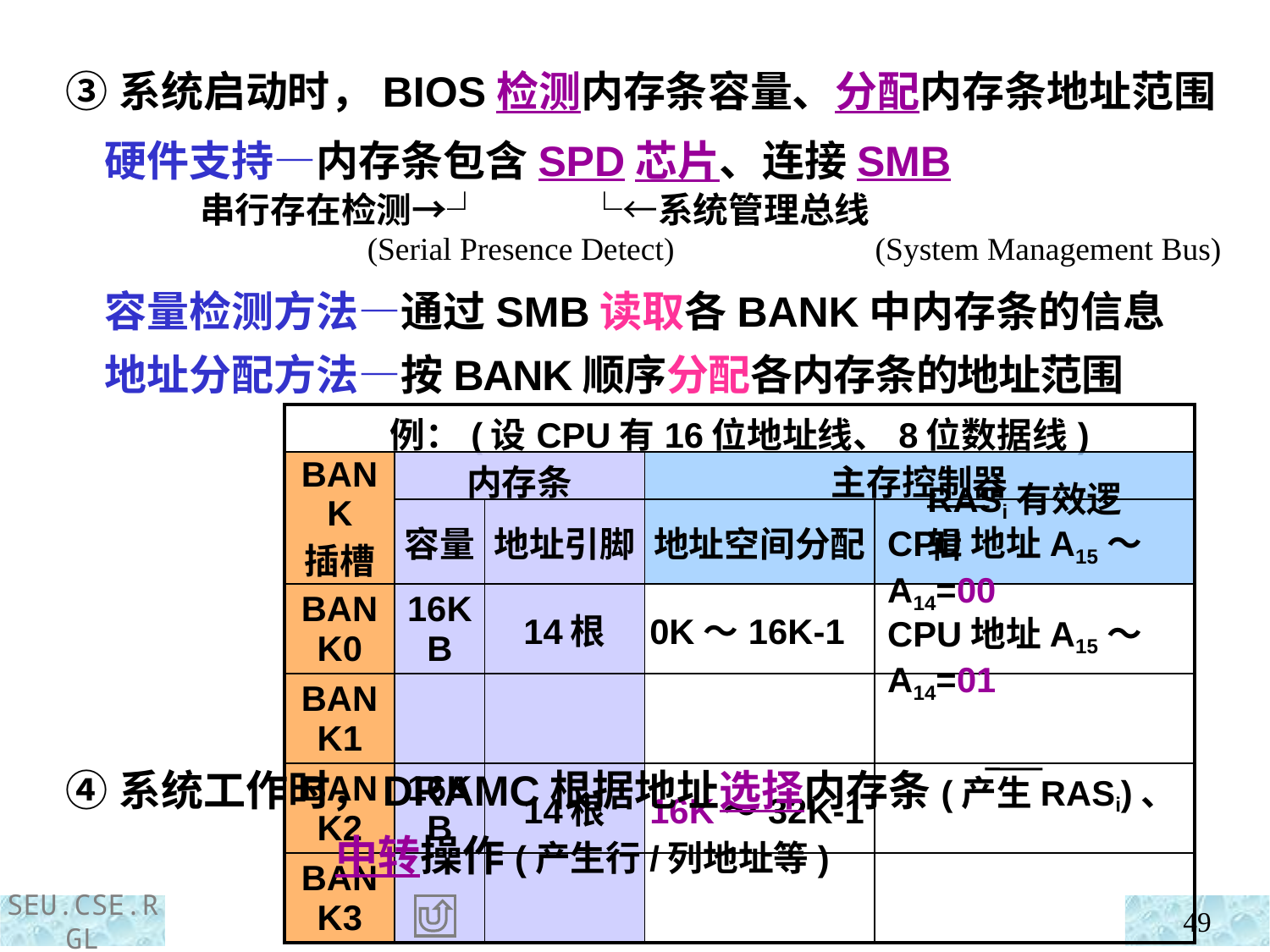

③系统启动时，BIOS检测内存条容量、分配内存条地址范围
      硬件支持—内存条包含SPD芯片、连接SMB
                串行存在检测→┘             └←系统管理总线
                                         (Serial Presence Detect)                         (System Management Bus)
      容量检测方法—通过SMB读取各BANK中内存条的信息
      地址分配方法—按BANK顺序分配各内存条的地址范围
| 例：(设CPU有16位地址线、8位数据线) |  |  |  |  |
| --- | --- | --- | --- | --- |
| BANK 插槽 | 内存条 |  | 主存控制器 |  |
|  | 容量 | 地址引脚 | 地址空间分配 |  |
| BANK0 | 16KB | 14根 | 0K～16K-1 |  |
| BANK1 |  |  |  |  |
| BANK2 | 16KB | 14根 | 16K～32K-1 |  |
| BANK3 |  |  |  |  |
RASi有效逻辑

CPU地址A15～A14=00
CPU地址A15～A14=01
   ④系统工作时，DRAMC根据地址选择内存条(产生RASi)、
                                    中转操作(产生行/列地址等)

49